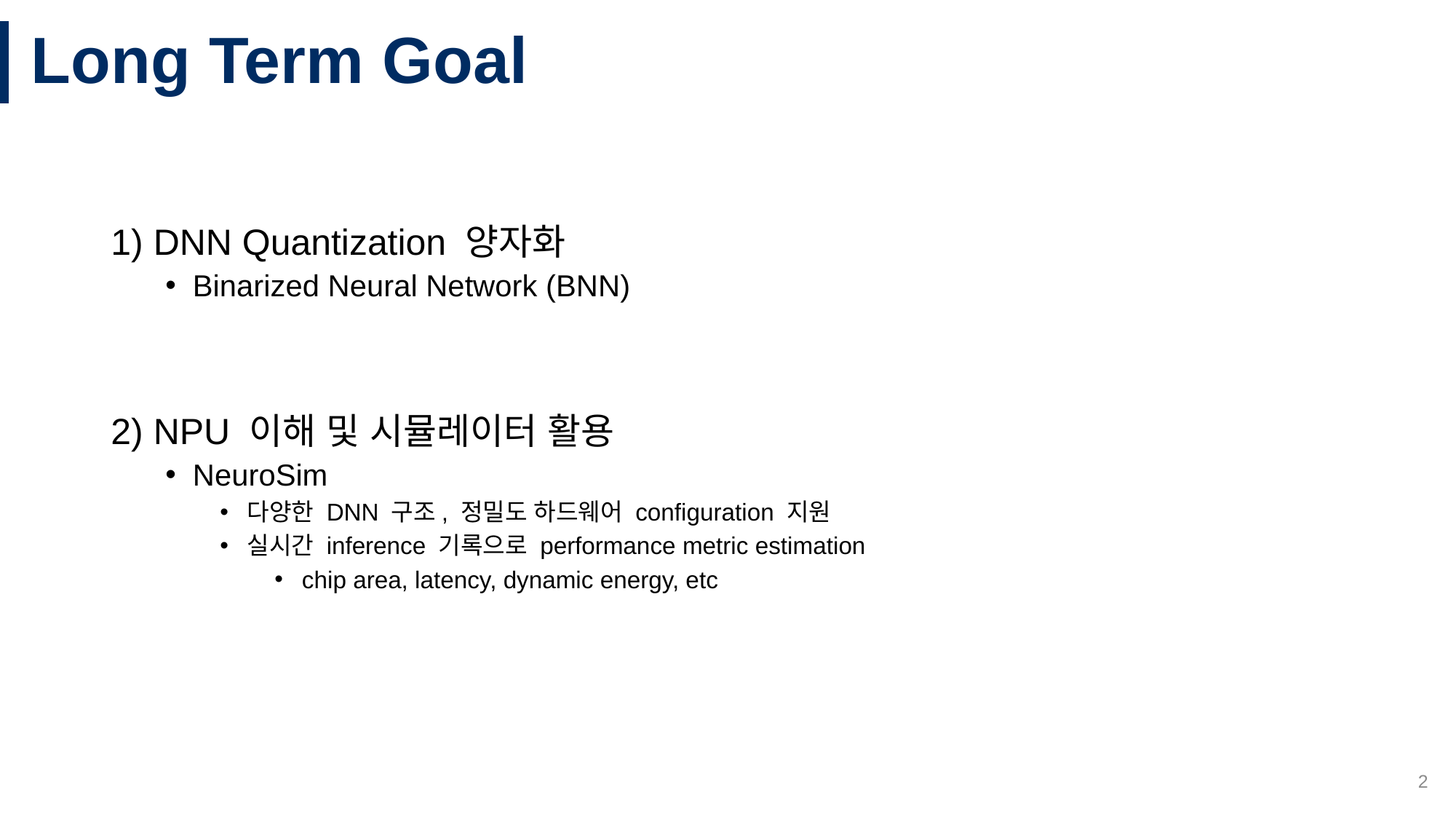

# Long Term Goal
1) DNN Quantization 양자화
Binarized Neural Network (BNN)

2) NPU 이해 및 시뮬레이터 활용
NeuroSim
다양한 DNN 구조, 정밀도 하드웨어 configuration 지원
실시간 inference 기록으로 performance metric estimation
chip area, latency, dynamic energy, etc

2